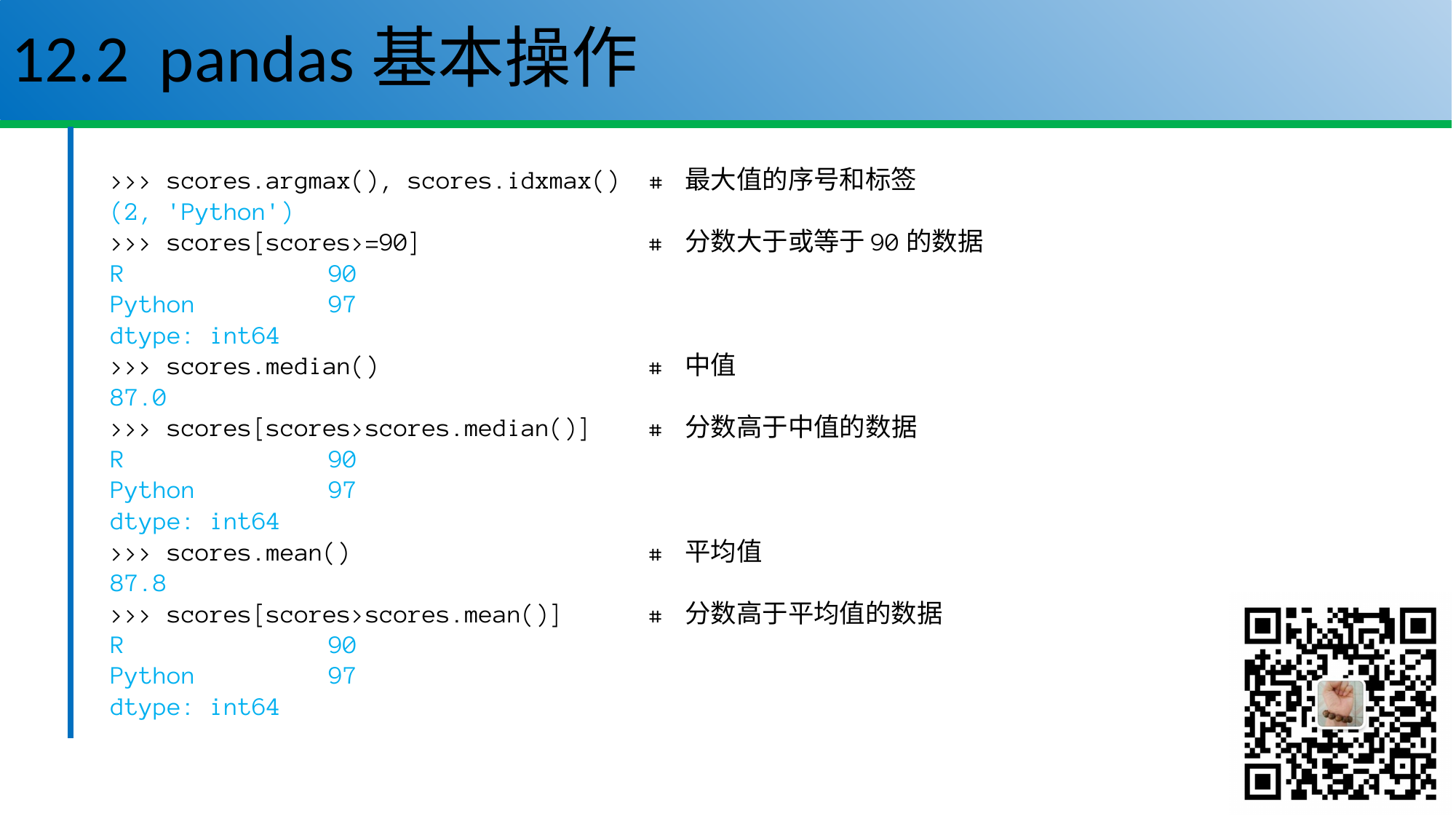

# 12.2  pandas基本操作
>>> scores.argmax(), scores.idxmax()  # 最大值的序号和标签
(2, 'Python')
>>> scores[scores>=90]                # 分数大于或等于90的数据
R		90
Python		97
dtype: int64
>>> scores.median()                   # 中值
87.0
>>> scores[scores>scores.median()]    # 分数高于中值的数据
R		90
Python		97
dtype: int64
>>> scores.mean()                     # 平均值
87.8
>>> scores[scores>scores.mean()]      # 分数高于平均值的数据
R		90
Python		97
dtype: int64
11